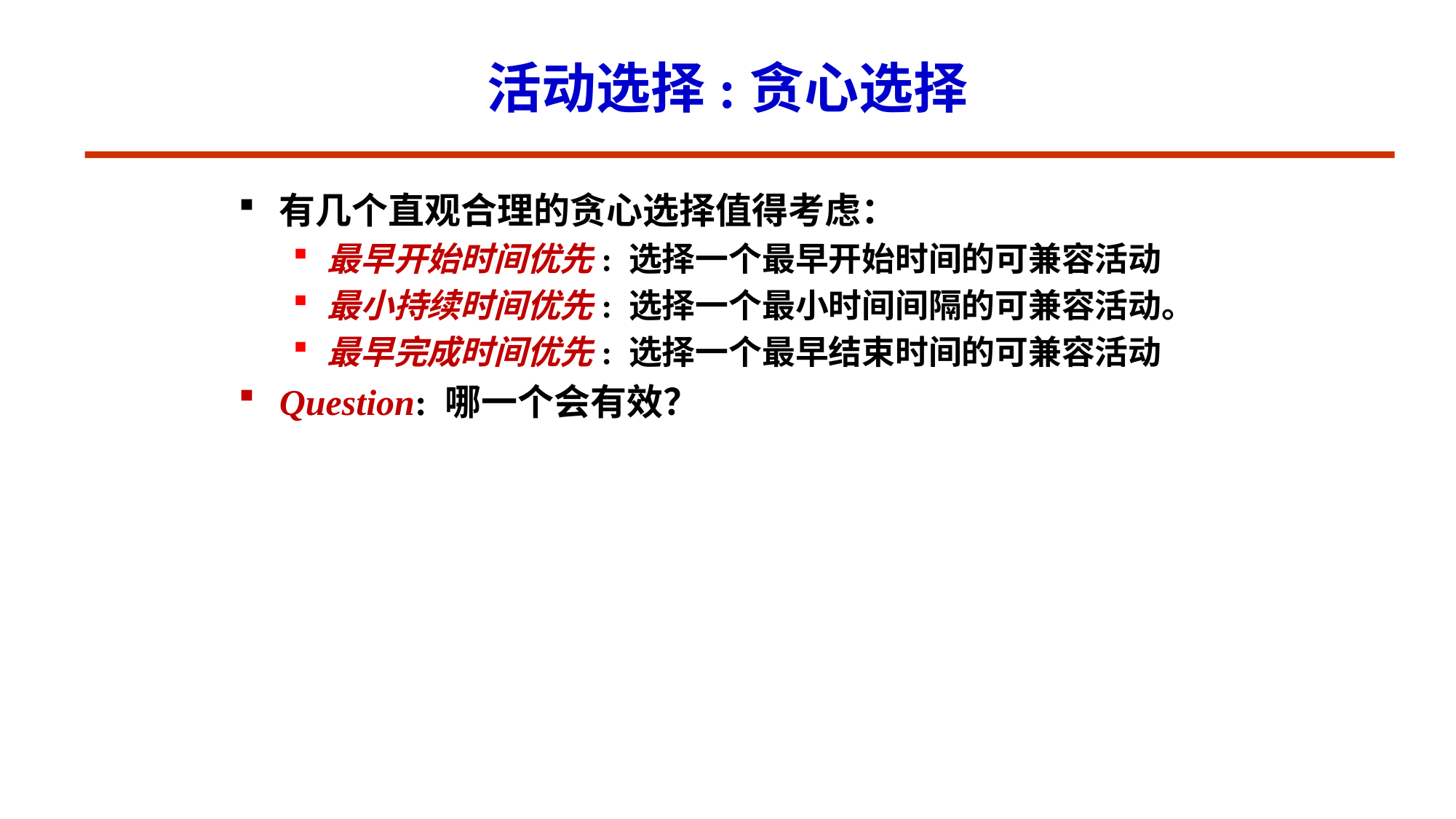

# 活动选择:贪心选择
有几个直观合理的贪心选择值得考虑：
最早开始时间优先: 选择一个最早开始时间的可兼容活动
最小持续时间优先: 选择一个最小时间间隔的可兼容活动。
最早完成时间优先: 选择一个最早结束时间的可兼容活动
Question: 哪一个会有效？